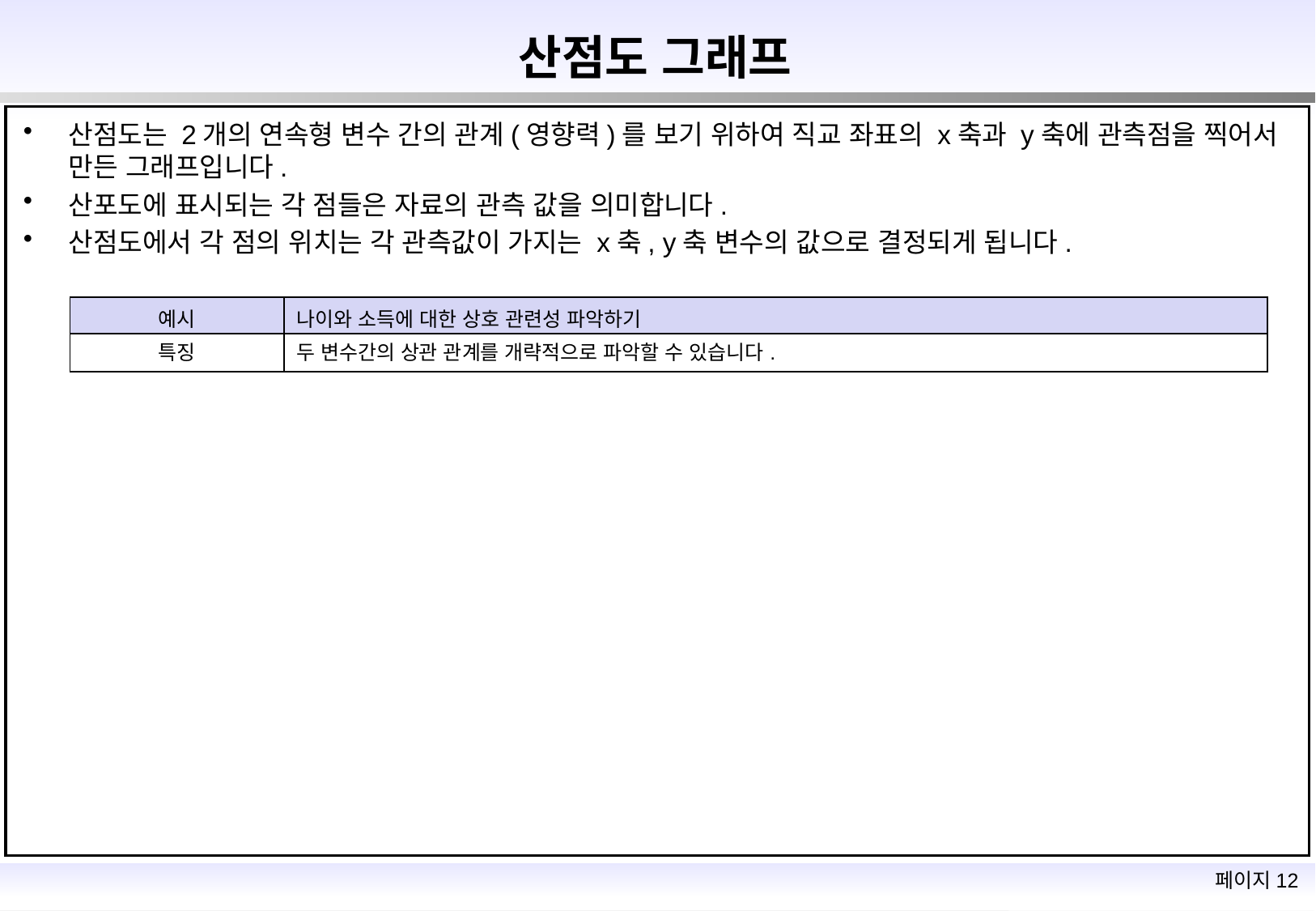

# 산점도 그래프
산점도는 2개의 연속형 변수 간의 관계(영향력)를 보기 위하여 직교 좌표의 x축과 y축에 관측점을 찍어서 만든 그래프입니다.
산포도에 표시되는 각 점들은 자료의 관측 값을 의미합니다.
산점도에서 각 점의 위치는 각 관측값이 가지는 x축, y축 변수의 값으로 결정되게 됩니다.
| 예시 | 나이와 소득에 대한 상호 관련성 파악하기 |
| --- | --- |
| 특징 | 두 변수간의 상관 관계를 개략적으로 파악할 수 있습니다. |